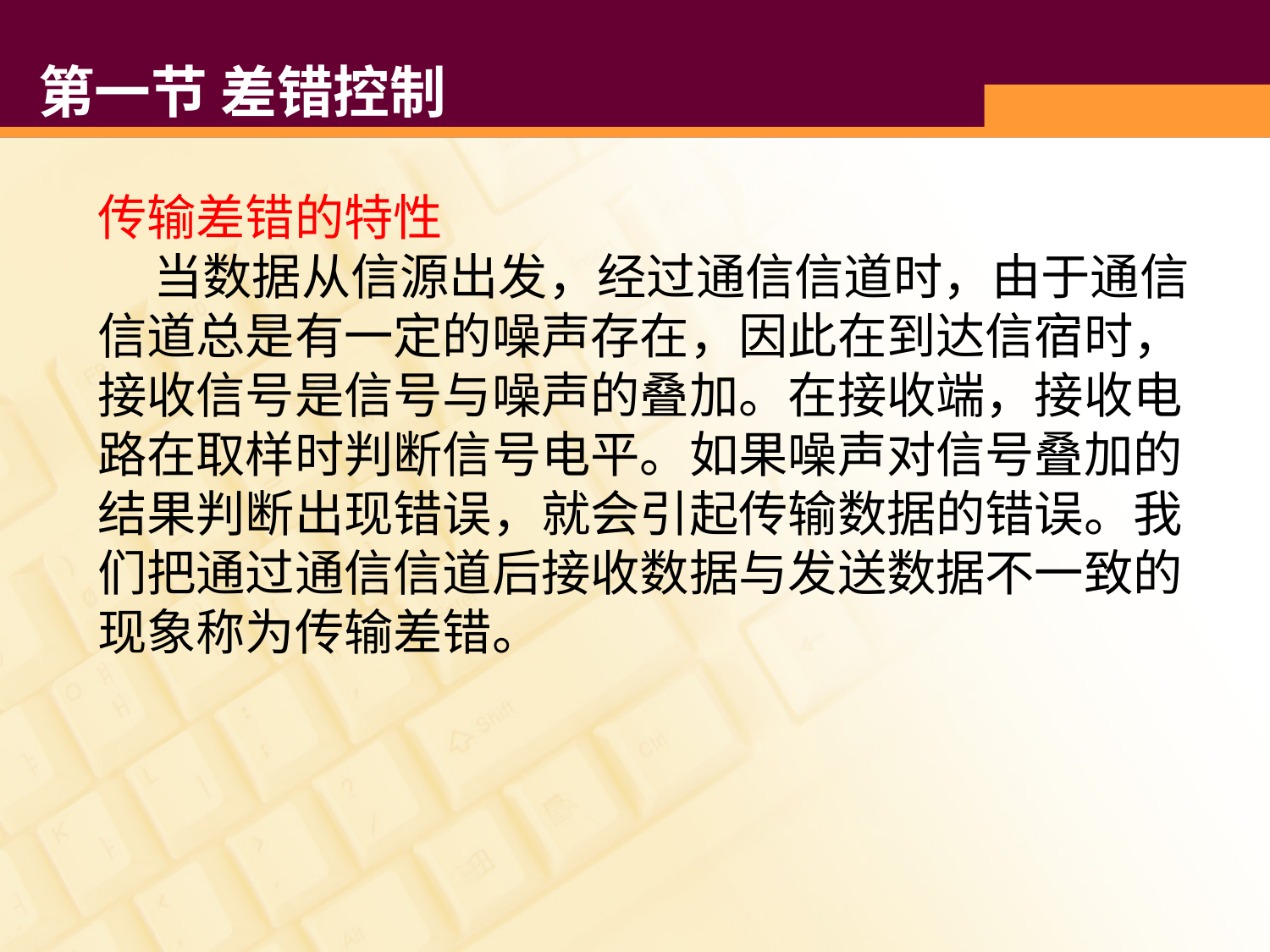

# 第一节 差错控制
传输差错的特性
    当数据从信源出发，经过通信信道时，由于通信信道总是有一定的噪声存在，因此在到达信宿时，接收信号是信号与噪声的叠加。在接收端，接收电路在取样时判断信号电平。如果噪声对信号叠加的结果判断出现错误，就会引起传输数据的错误。我们把通过通信信道后接收数据与发送数据不一致的现象称为传输差错。